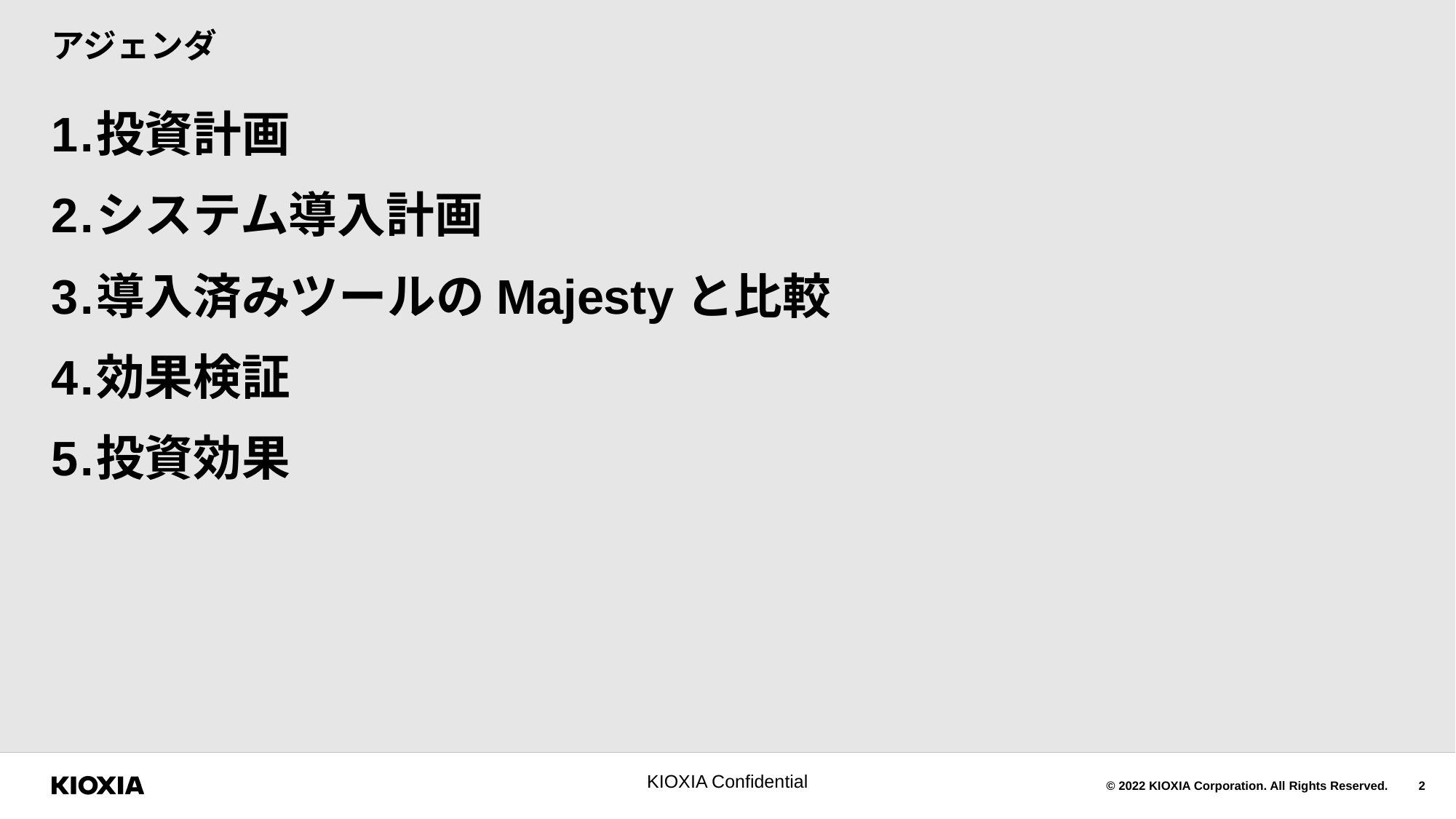

# アジェンダ
投資計画
システム導入計画
導入済みツールのMajestyと比較
効果検証
投資効果

KIOXIA Confidential